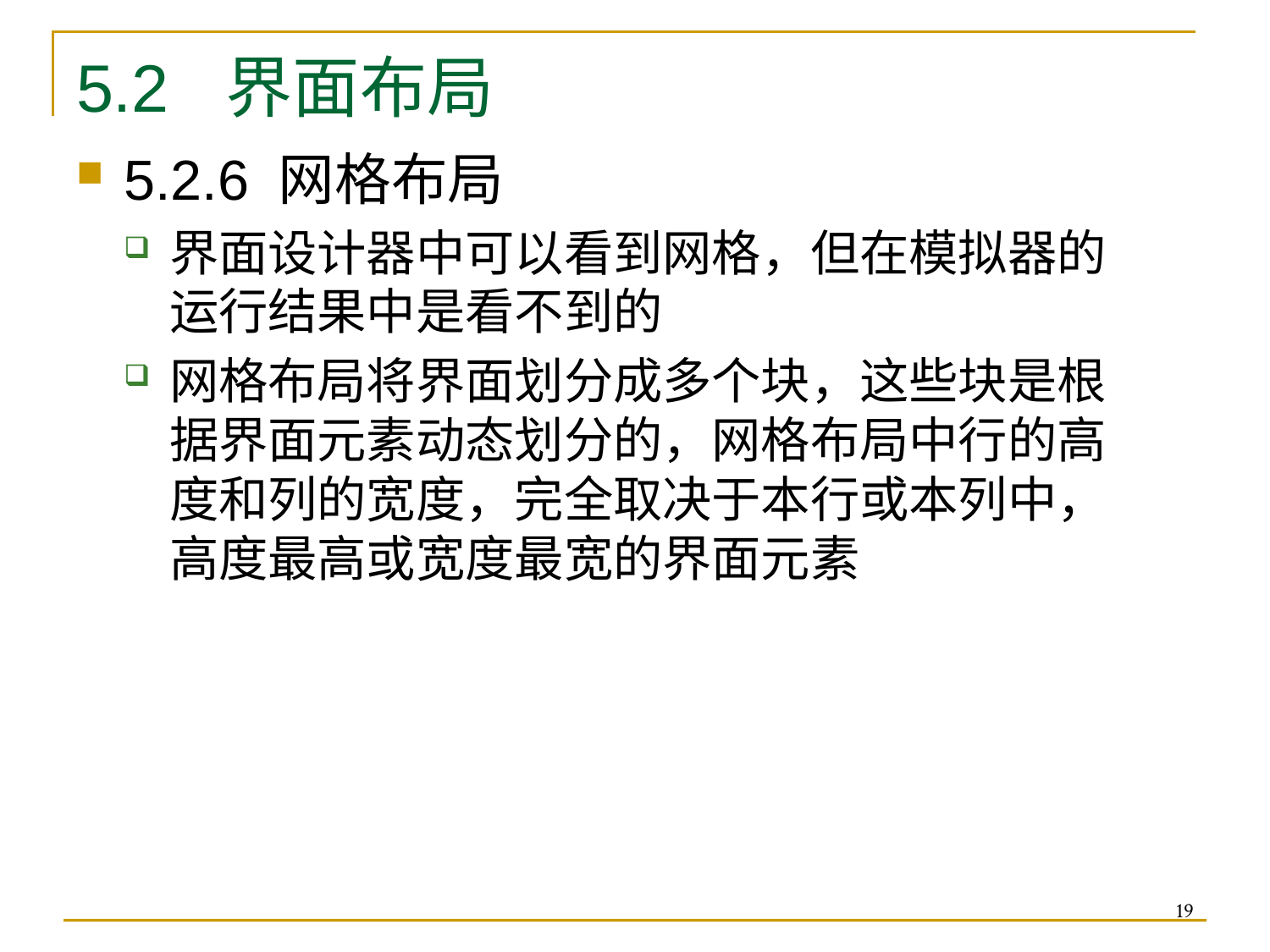

# 5.2 界面布局
5.2.6 网格布局
界面设计器中可以看到网格，但在模拟器的运行结果中是看不到的
网格布局将界面划分成多个块，这些块是根据界面元素动态划分的，网格布局中行的高度和列的宽度，完全取决于本行或本列中，高度最高或宽度最宽的界面元素
19